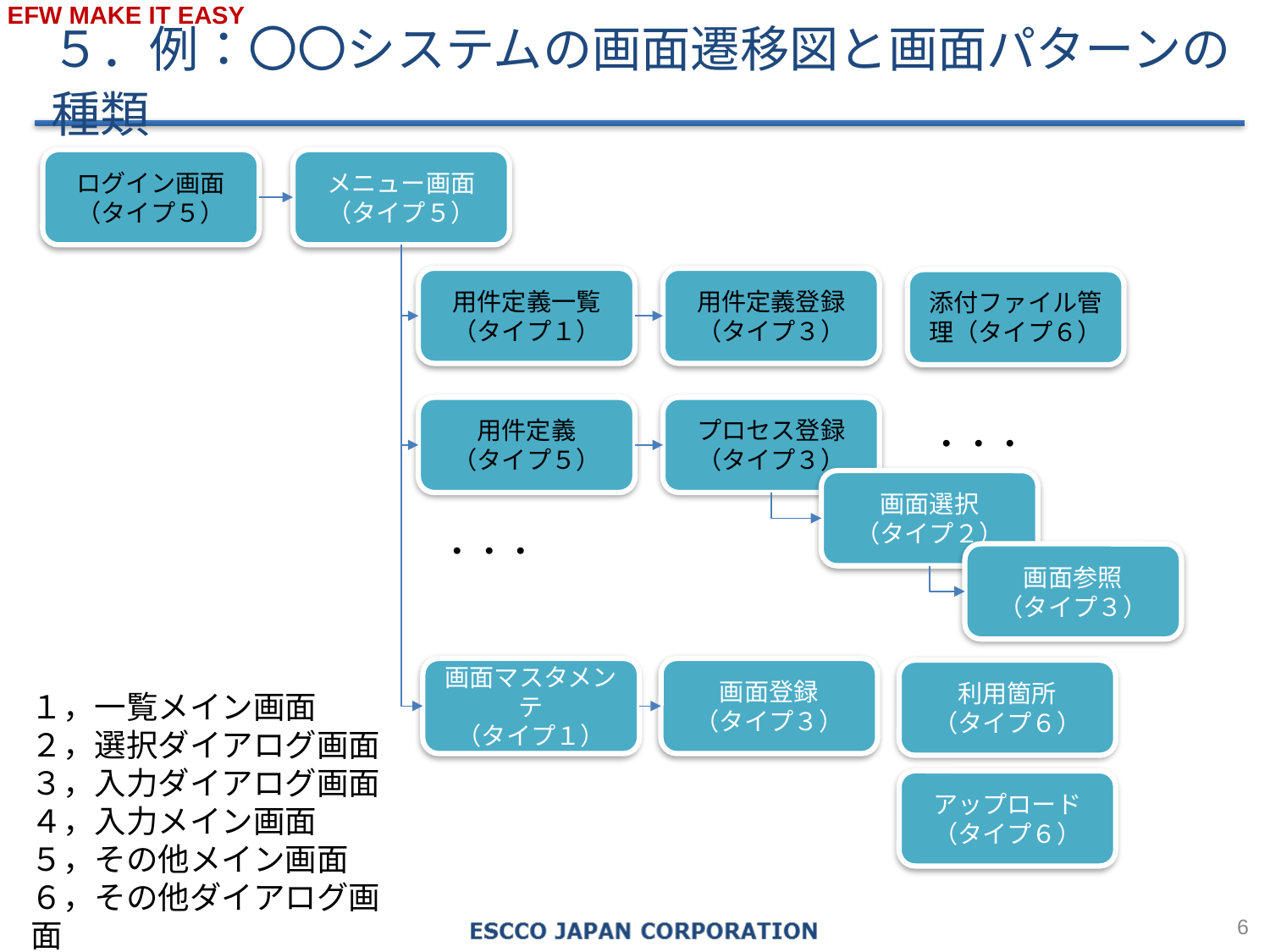

５．例：〇〇システムの画面遷移図と画面パターンの種類
ログイン画面
（タイプ５）
メニュー画面
（タイプ５）
用件定義一覧
（タイプ１）
用件定義登録
（タイプ３）
添付ファイル管理（タイプ６）
用件定義
（タイプ５）
プロセス登録
（タイプ３）
・・・
画面選択
（タイプ２）
・・・
画面参照
（タイプ３）
画面マスタメンテ
（タイプ１）
画面登録
（タイプ３）
利用箇所
（タイプ６）
１，一覧メイン画面
２，選択ダイアログ画面
３，入力ダイアログ画面
４，入力メイン画面
５，その他メイン画面
６，その他ダイアログ画面
アップロード
（タイプ６）
6